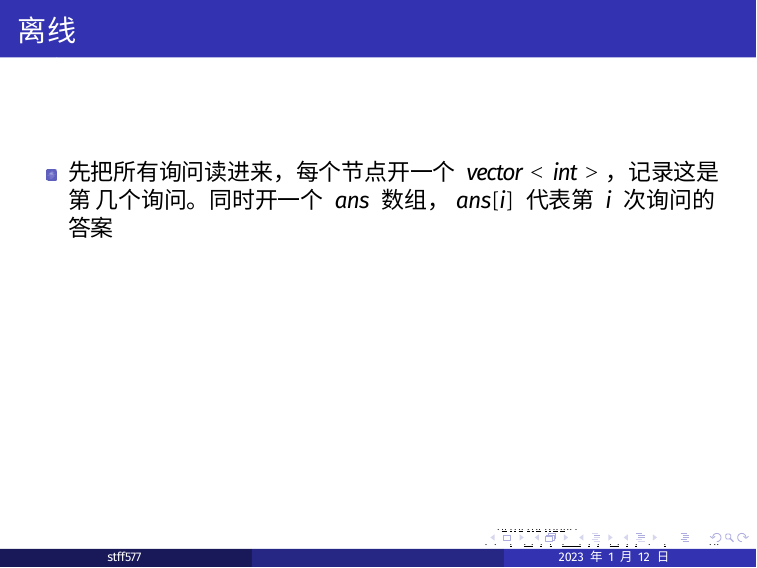

离线 tarjan
# 先把所有询问读进来，每个节点开一个 vector < int >，记录这是第 几个询问。同时开一个 ans 数组，ans[i] 代表第 i 次询问的答案

. . . . . . .  . . . .  . . . . . . . . .
.     .        .       .    .    .    .     .    .    .    .      .    .    .    .      .        .	.  . .
2023 年 1 月 12 日	5 / 11
stff577